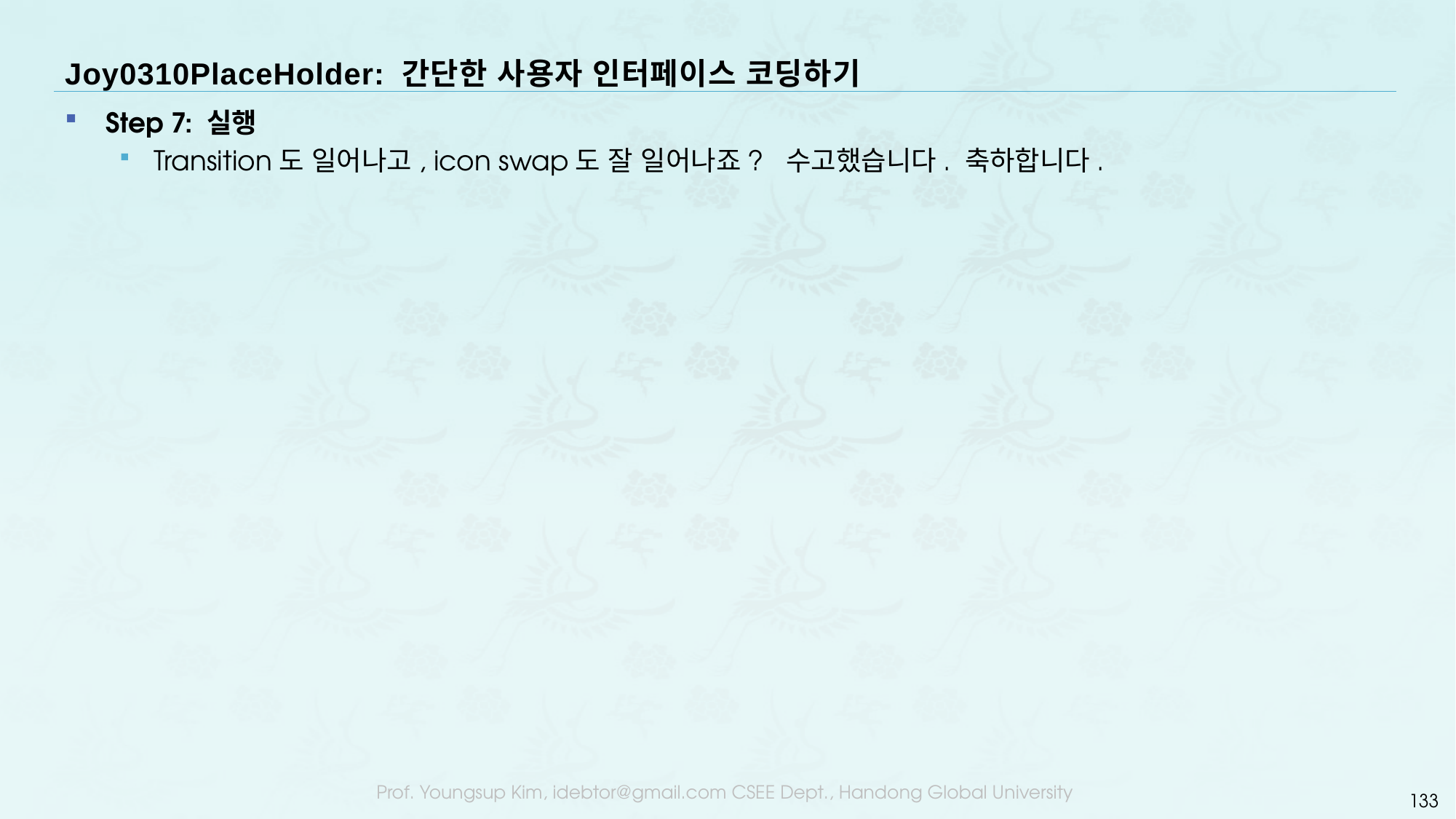

# Joy0310PlaceHolder: 간단한 사용자 인터페이스 코딩하기
Step 7: 실행
Transition도 일어나고, icon swap도 잘 일어나죠?  수고했습니다. 축하합니다.

133